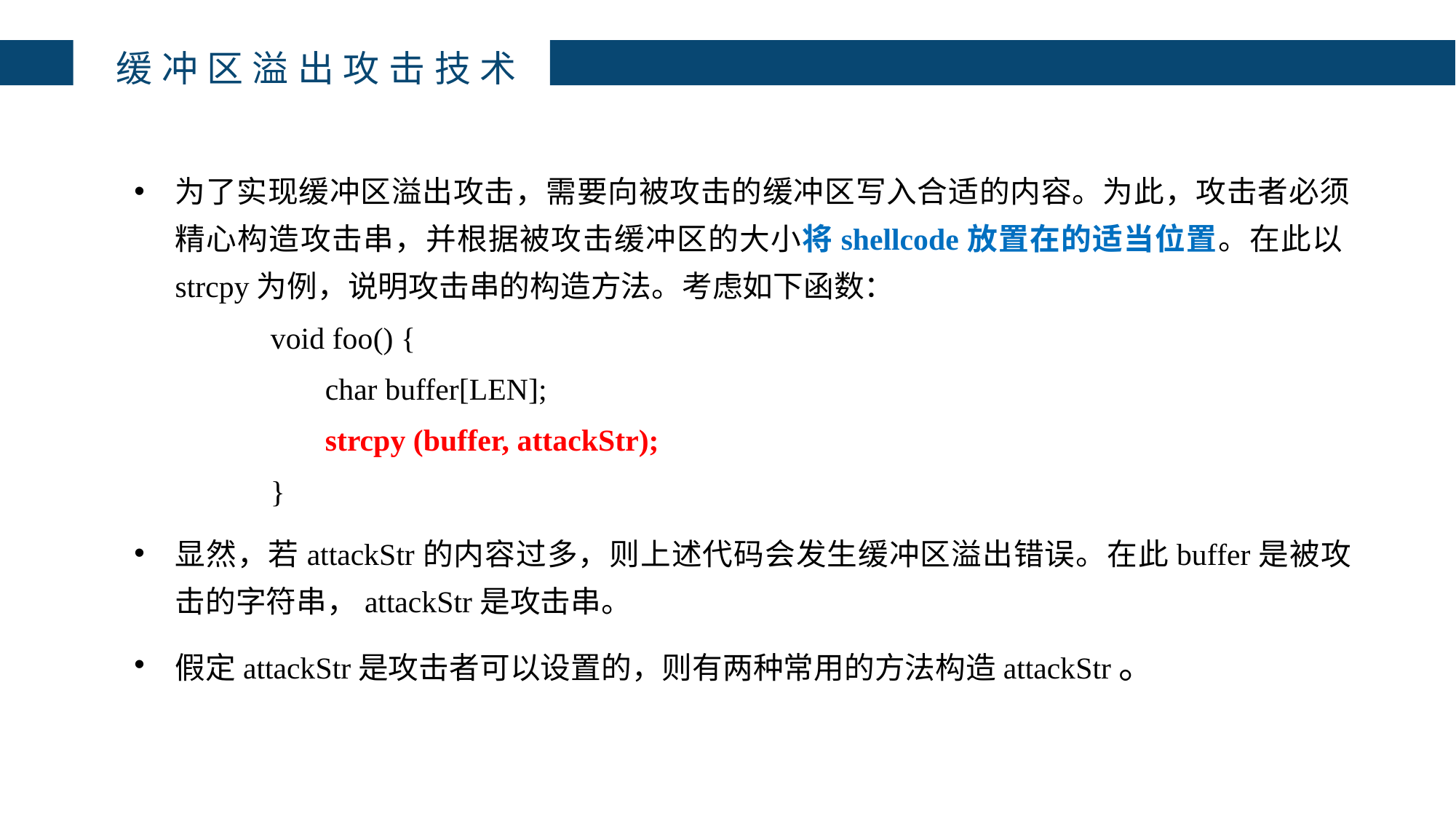

缓冲区溢出攻击技术

为了实现缓冲区溢出攻击，需要向被攻击的缓冲区写入合适的内容。为此，攻击者必须精心构造攻击串，并根据被攻击缓冲区的大小将shellcode放置在的适当位置。在此以strcpy为例，说明攻击串的构造方法。考虑如下函数：
void foo() {
char buffer[LEN];
strcpy (buffer, attackStr);
}
显然，若attackStr的内容过多，则上述代码会发生缓冲区溢出错误。在此buffer是被攻击的字符串，attackStr是攻击串。
假定attackStr是攻击者可以设置的，则有两种常用的方法构造attackStr。